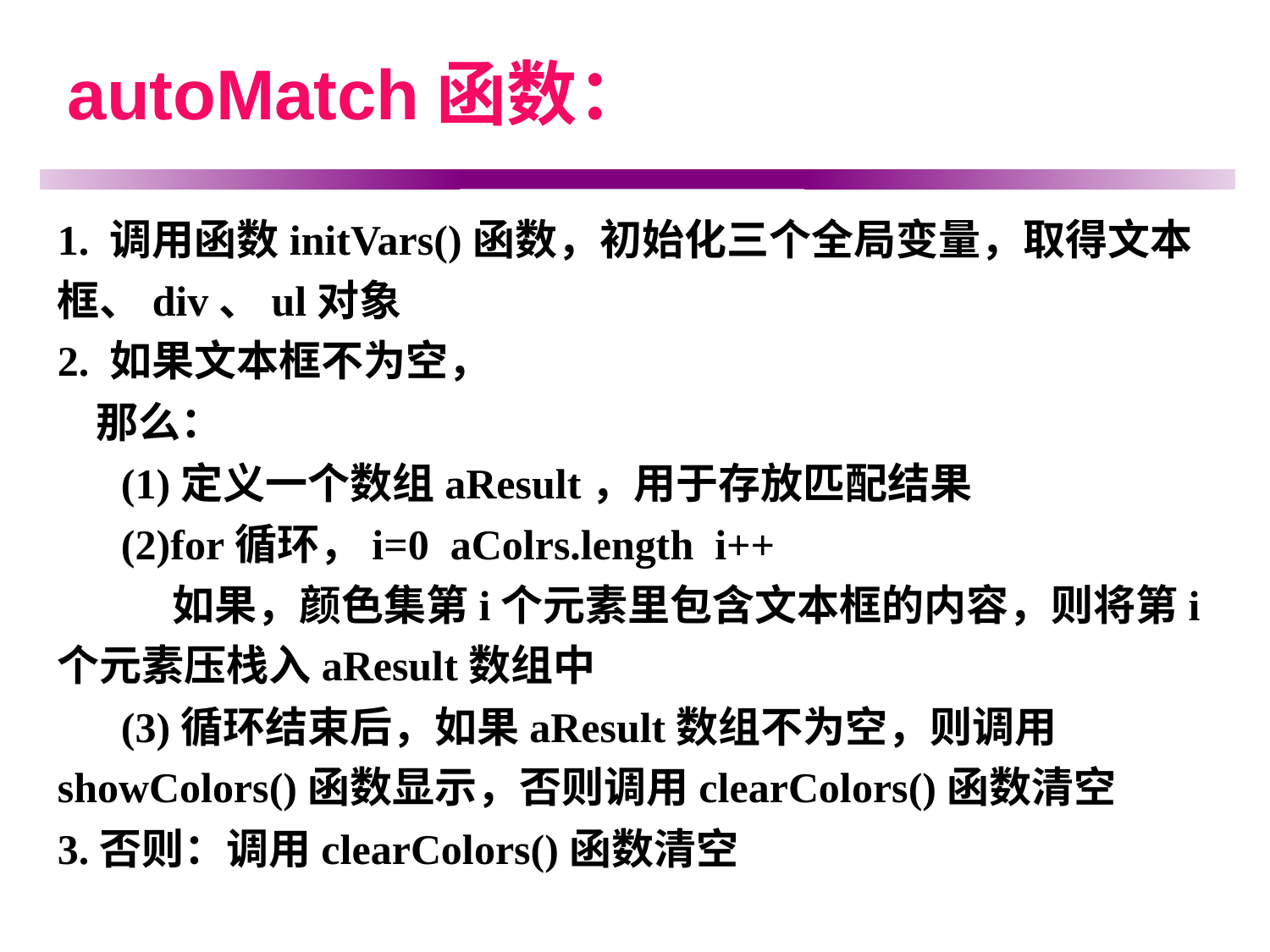

# autoMatch函数：
1. 调用函数initVars()函数，初始化三个全局变量，取得文本框、div、ul对象
2. 如果文本框不为空，
   那么：
      (1)定义一个数组aResult，用于存放匹配结果
      (2)for循环，i=0  aColrs.length  i++
           如果，颜色集第i个元素里包含文本框的内容，则将第i个元素压栈入aResult数组中
      (3)循环结束后，如果aResult数组不为空，则调用showColors()函数显示，否则调用clearColors()函数清空
3.否则：调用clearColors()函数清空